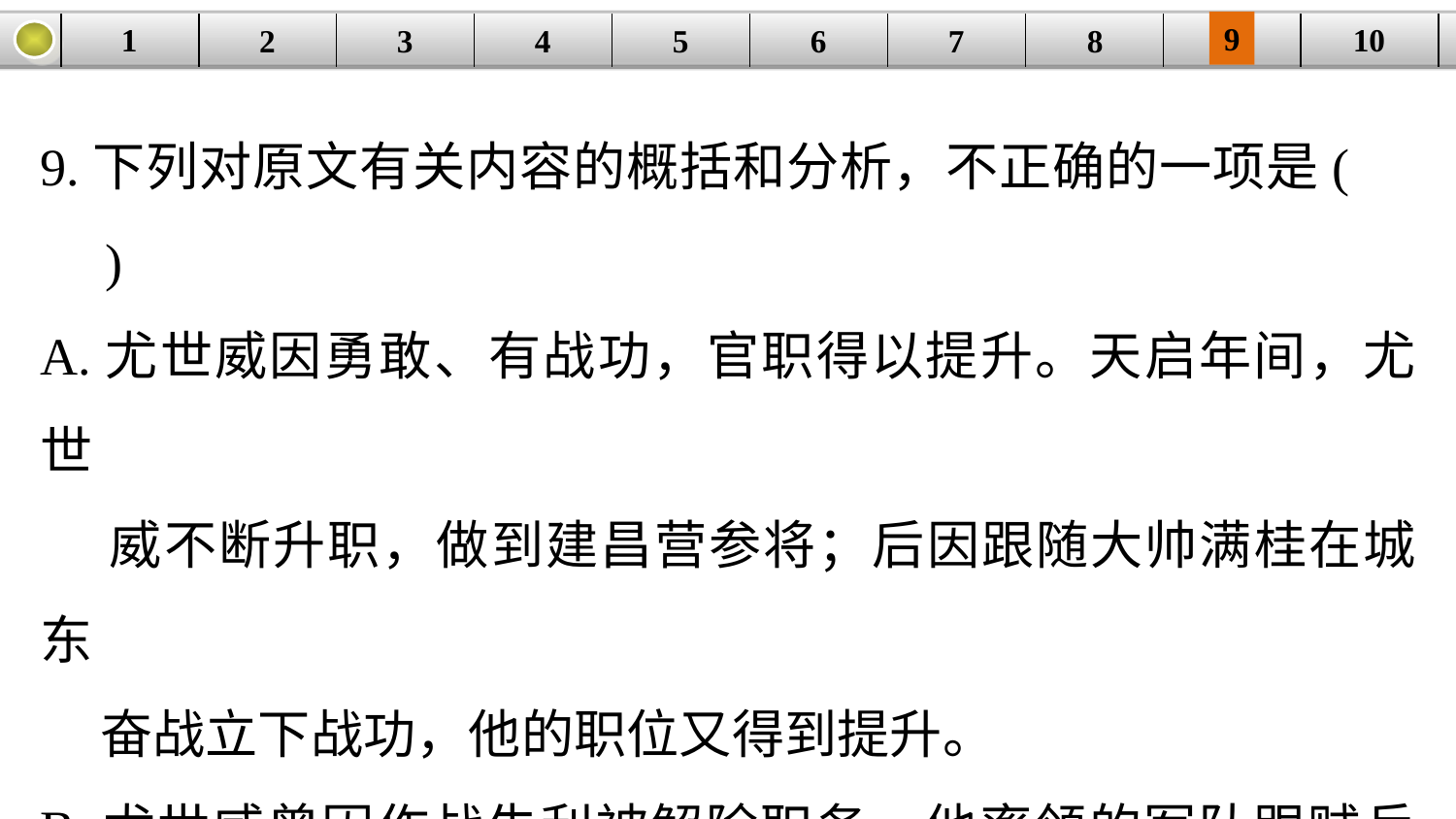

9

10
1
3
4
5
6
8
2
|  |  |  |  |  |  |  |  |  |  |
| --- | --- | --- | --- | --- | --- | --- | --- | --- | --- |
7

9.下列对原文有关内容的概括和分析，不正确的一项是(　　)
A.尤世威因勇敢、有战功，官职得以提升。天启年间，尤世
    威不断升职，做到建昌营参将；后因跟随大帅满桂在城东
    奋战立下战功，他的职位又得到提升。
B.尤世威曾因作战失利被解除职务。他率领的军队跟贼兵交
    战时，他和游击将军刘肇基、罗岱都负了重伤，因而导致
    大败。朝廷知道后就把世威的职务解除，让他听候查处。